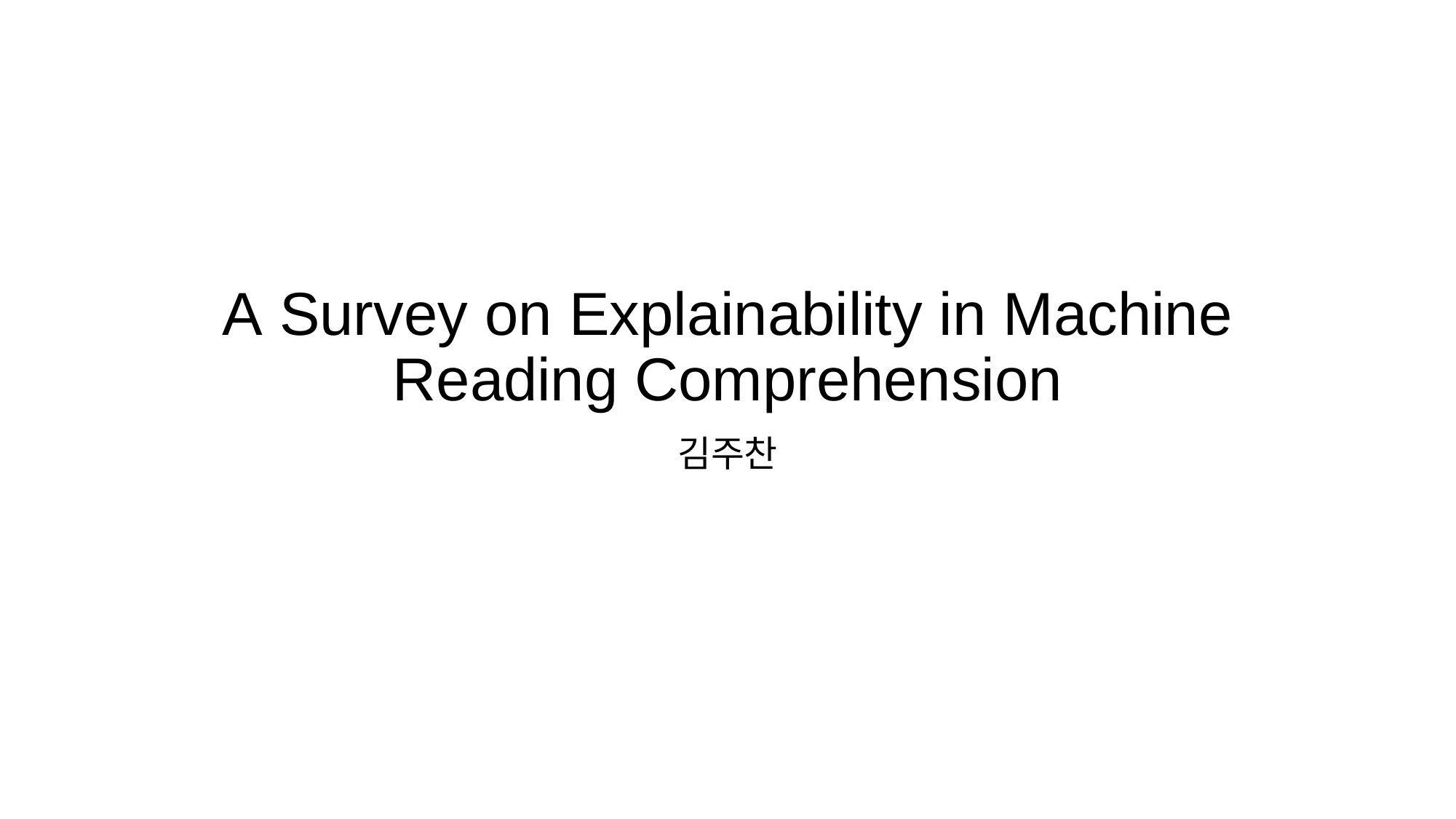

# A Survey on Explainability in Machine Reading Comprehension
김주찬